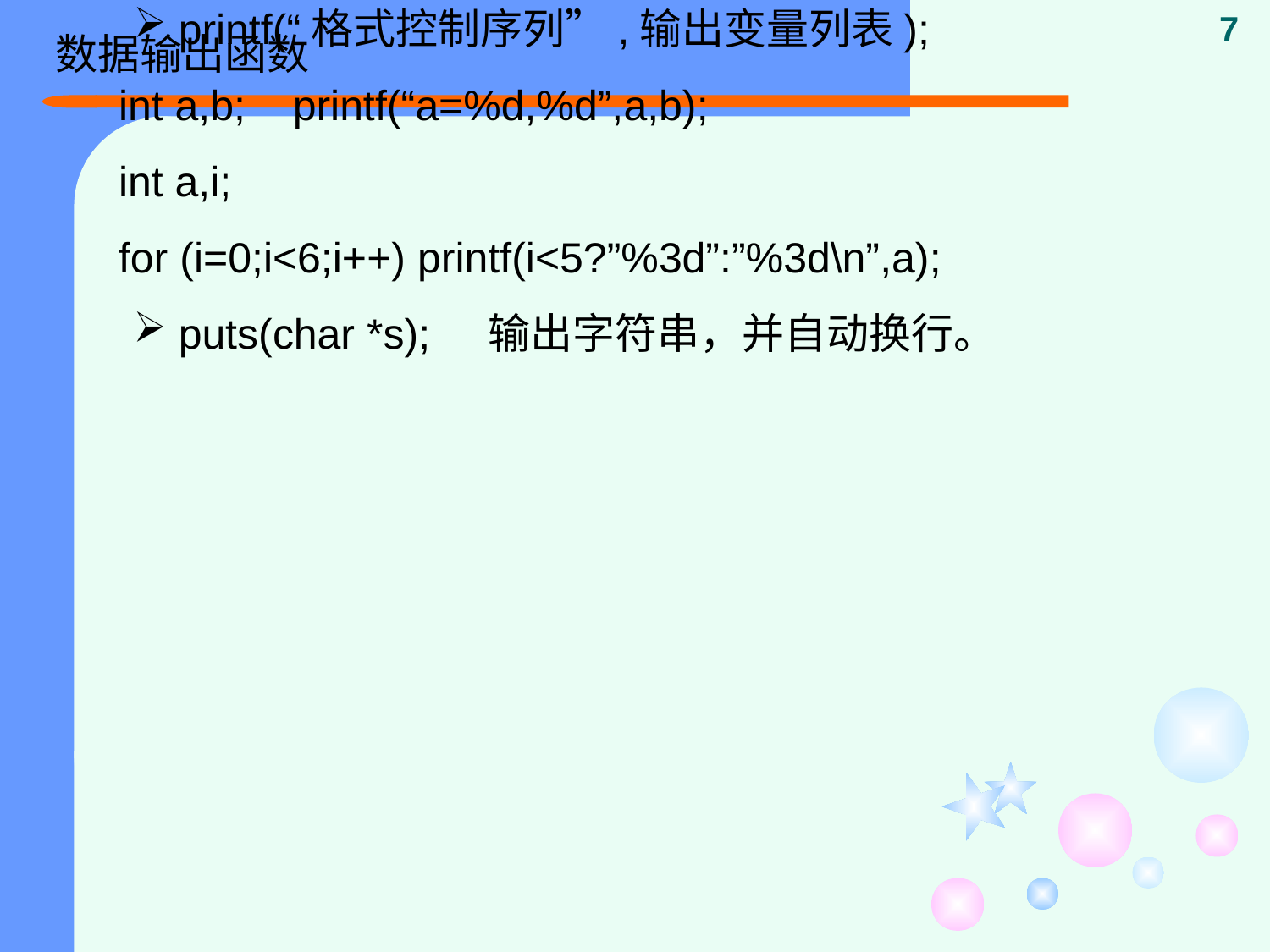

数据输出函数
#include<stdio.h>
putchar(char c); putchar(int asciiCode);
putchar(‘0’+1); // 1
printf(“格式控制序列”,输出变量列表);
int a,b;    printf(“a=%d,%d”,a,b);
int a,i;
for (i=0;i<6;i++) printf(i<5?”%3d”:”%3d\n”,a);
puts(char *s);    输出字符串，并自动换行。
7